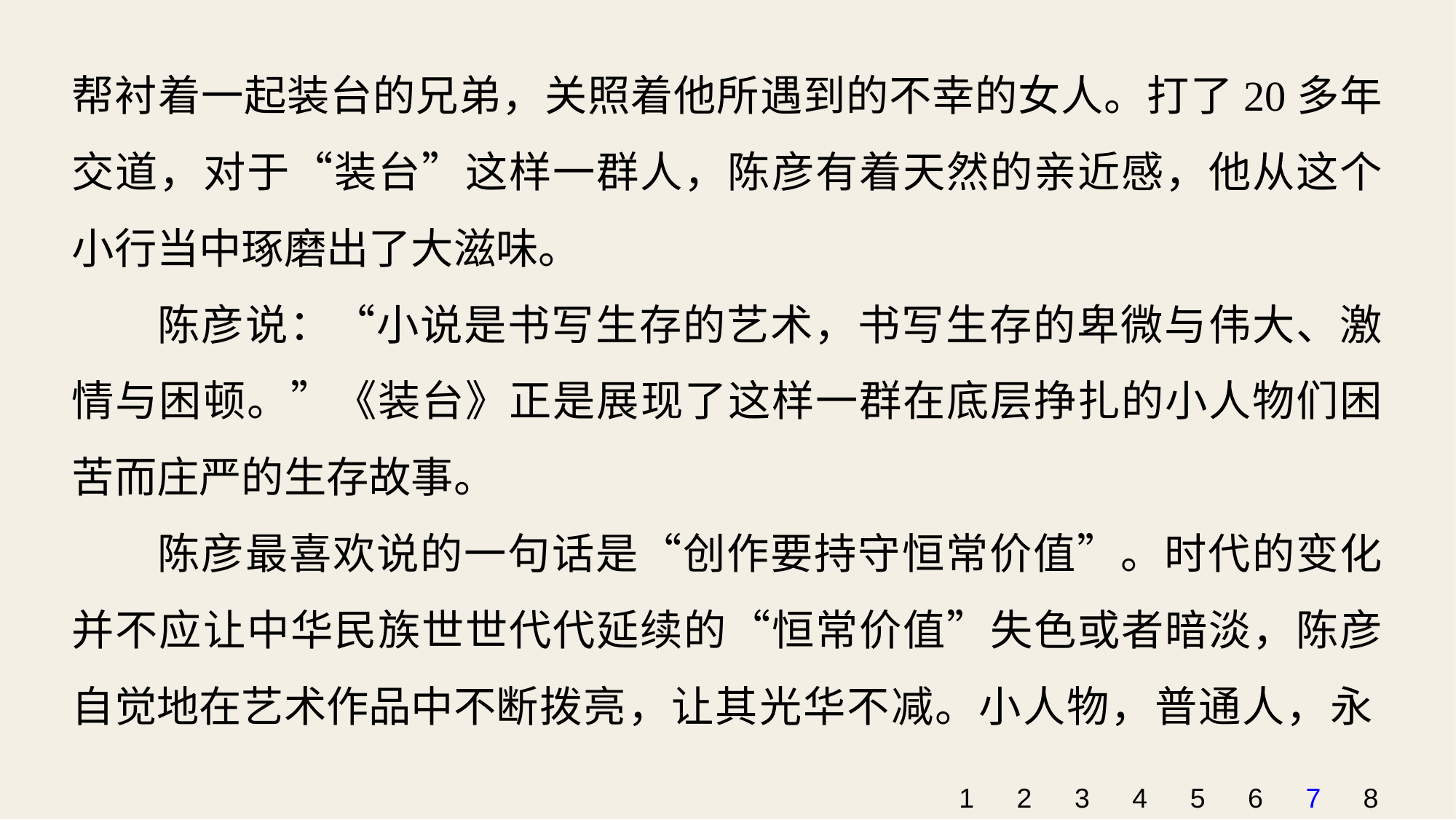

帮衬着一起装台的兄弟，关照着他所遇到的不幸的女人。打了20多年交道，对于“装台”这样一群人，陈彦有着天然的亲近感，他从这个小行当中琢磨出了大滋味。
陈彦说：“小说是书写生存的艺术，书写生存的卑微与伟大、激情与困顿。”《装台》正是展现了这样一群在底层挣扎的小人物们困苦而庄严的生存故事。
陈彦最喜欢说的一句话是“创作要持守恒常价值”。时代的变化并不应让中华民族世世代代延续的“恒常价值”失色或者暗淡，陈彦自觉地在艺术作品中不断拨亮，让其光华不减。小人物，普通人，永
1
2
3
4
5
6
7
8